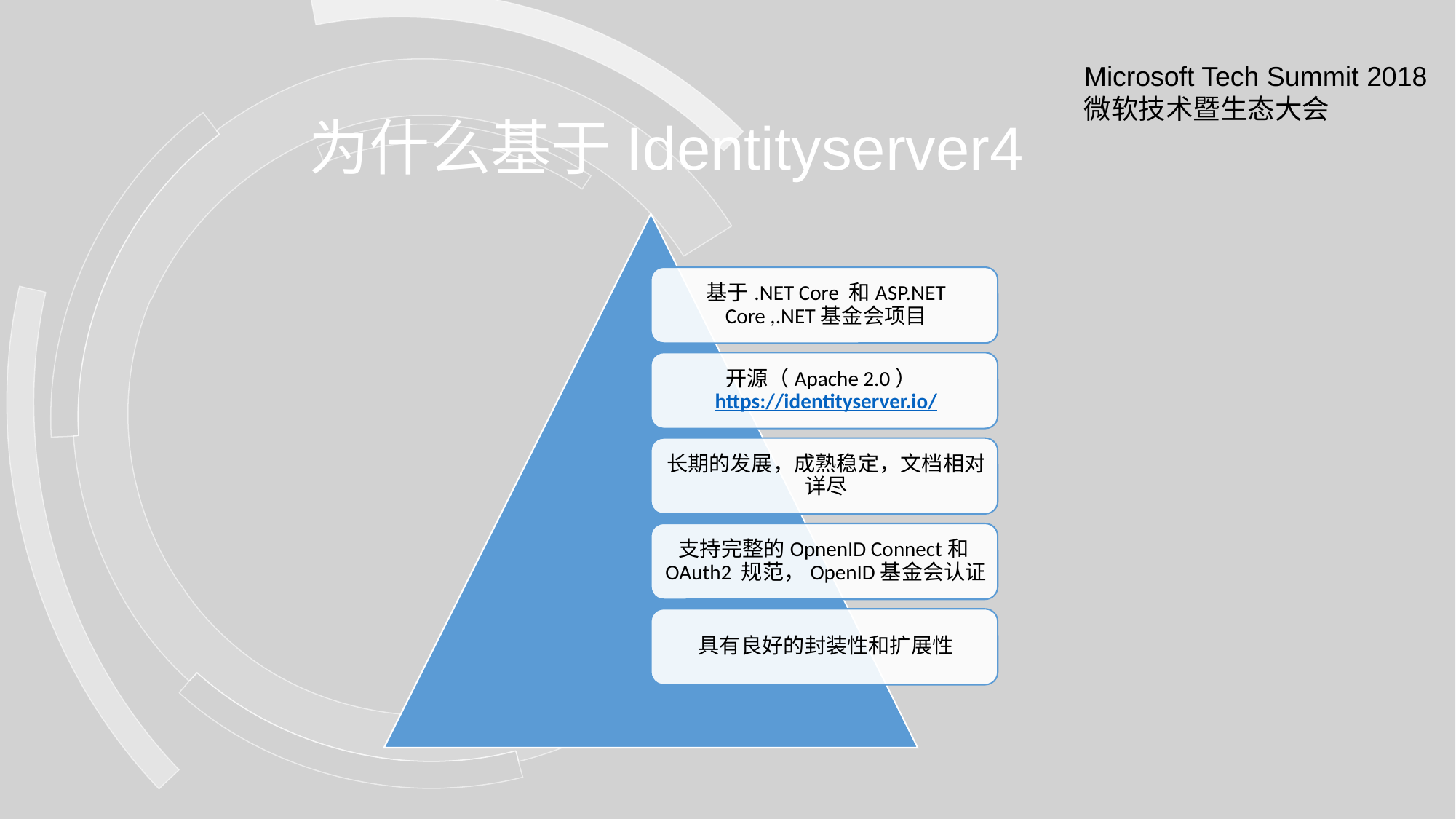

# 为什么基于Identityserver4
基于.NET Core 和ASP.NET Core ,.NET基金会项目
开源（Apache 2.0） https://identityserver.io/
长期的发展，成熟稳定，文档相对详尽
支持完整的OpnenID Connect和OAuth2 规范，OpenID基金会认证
具有良好的封装性和扩展性